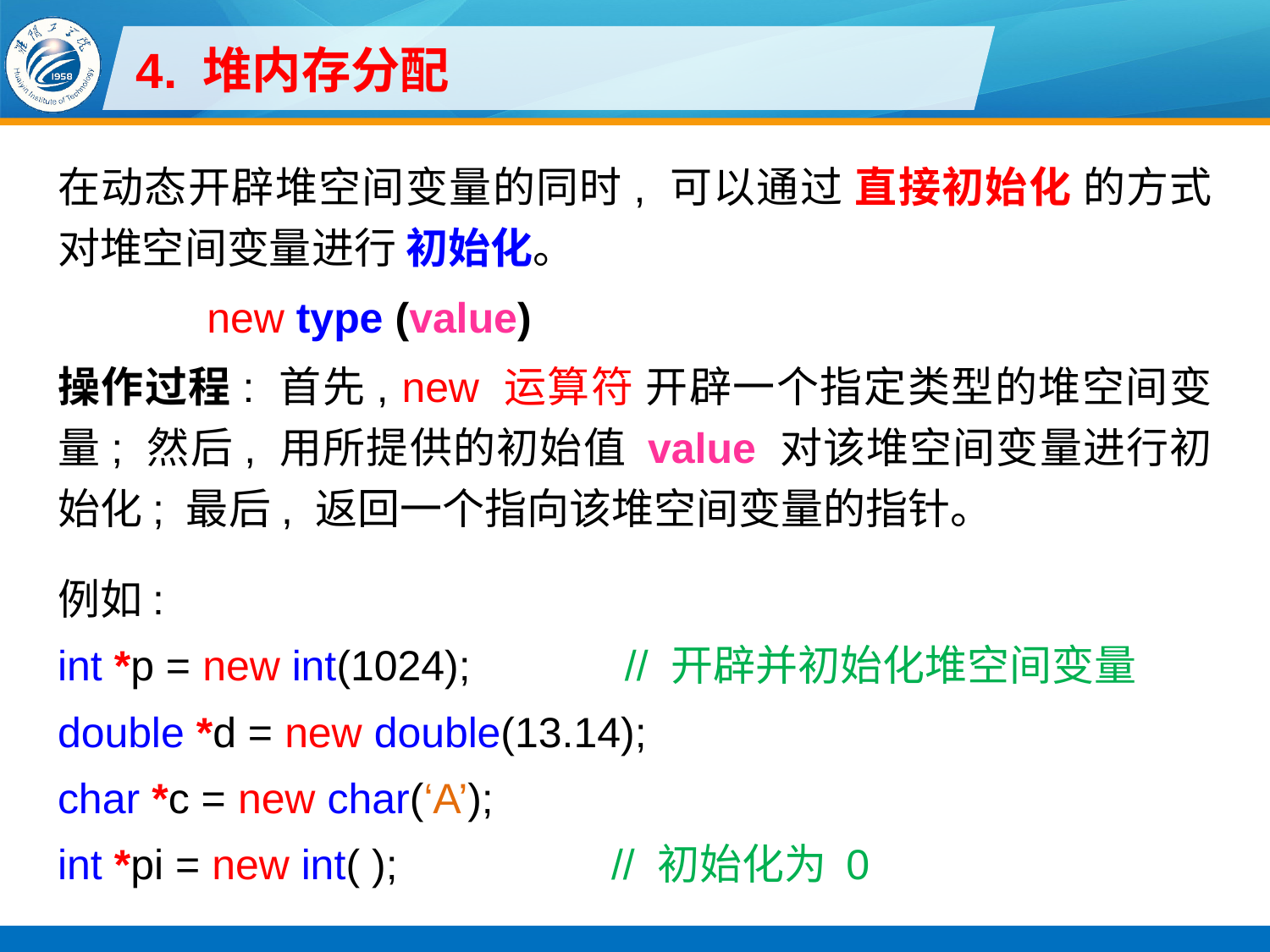

# 4. 堆内存分配
在动态开辟堆空间变量的同时, 可以通过 直接初始化 的方式对堆空间变量进行 初始化。
new type (value)
操作过程: 首先, new 运算符 开辟一个指定类型的堆空间变量; 然后, 用所提供的初始值 value 对该堆空间变量进行初始化; 最后, 返回一个指向该堆空间变量的指针。
例如:
int *p = new int(1024);             // 开辟并初始化堆空间变量
double *d = new double(13.14);
char *c = new char(‘A’);
int *pi = new int( );                  // 初始化为 0